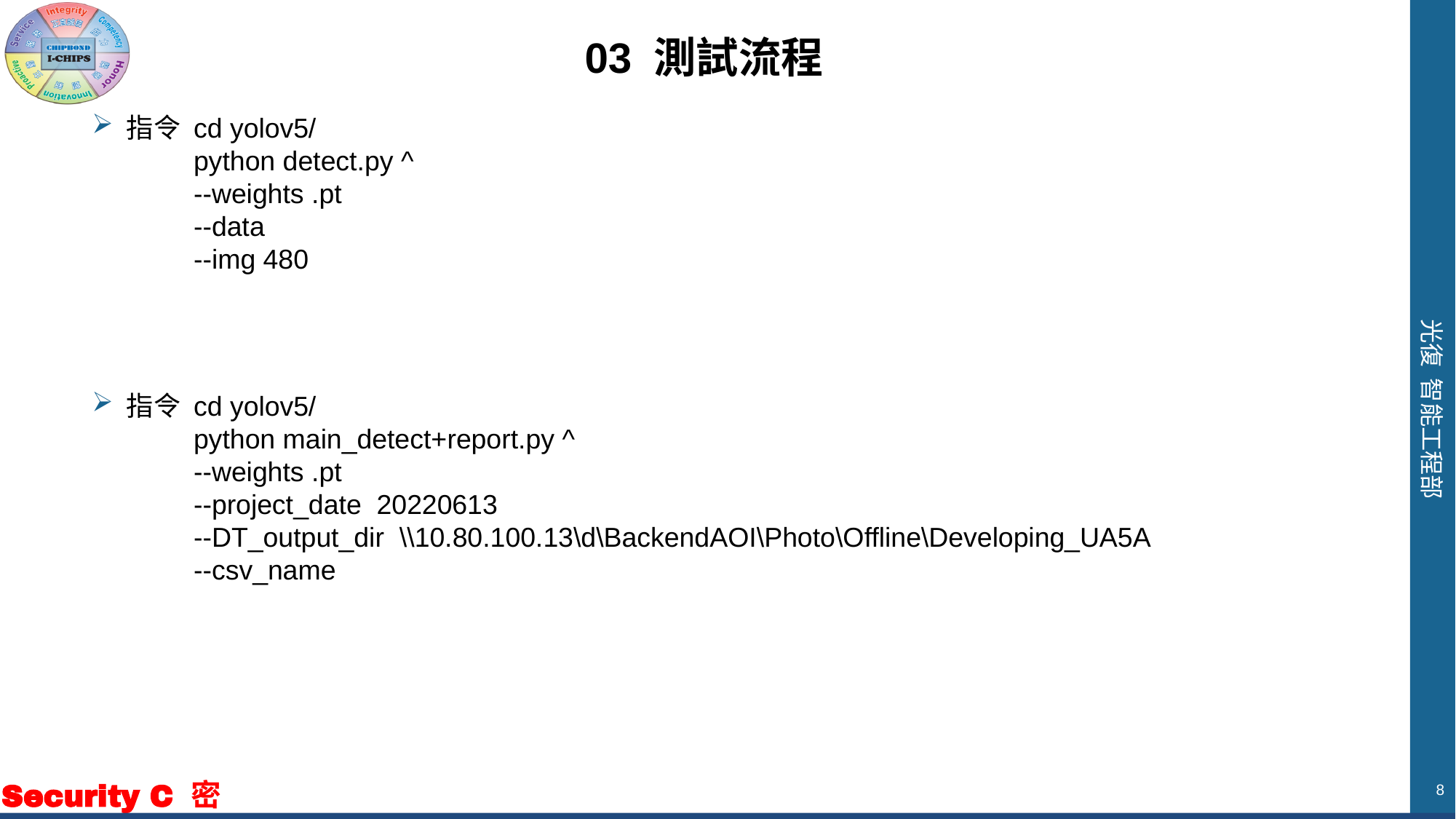

03 測試流程
 指令
cd yolov5/
python detect.py ^
--weights .pt
--data
--img 480
 指令
cd yolov5/
python main_detect+report.py ^
--weights .pt
--project_date  20220613
--DT_output_dir  \\10.80.100.13\d\BackendAOI\Photo\Offline\Developing_UA5A
--csv_name
8